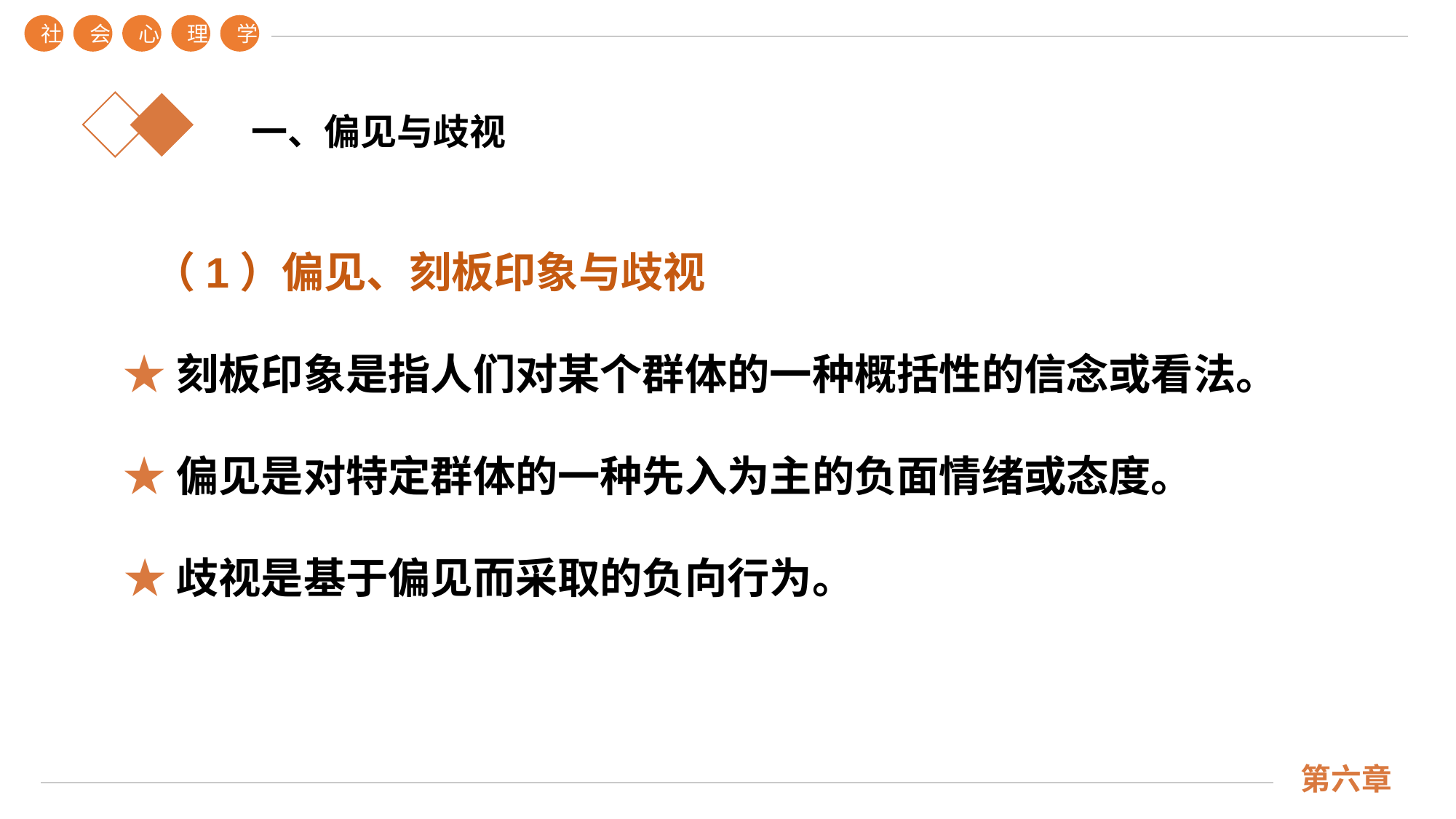

一、偏见与歧视
    （1）偏见、刻板印象与歧视
  ★刻板印象是指人们对某个群体的一种概括性的信念或看法。
  ★偏见是对特定群体的一种先入为主的负面情绪或态度。
  ★歧视是基于偏见而采取的负向行为。